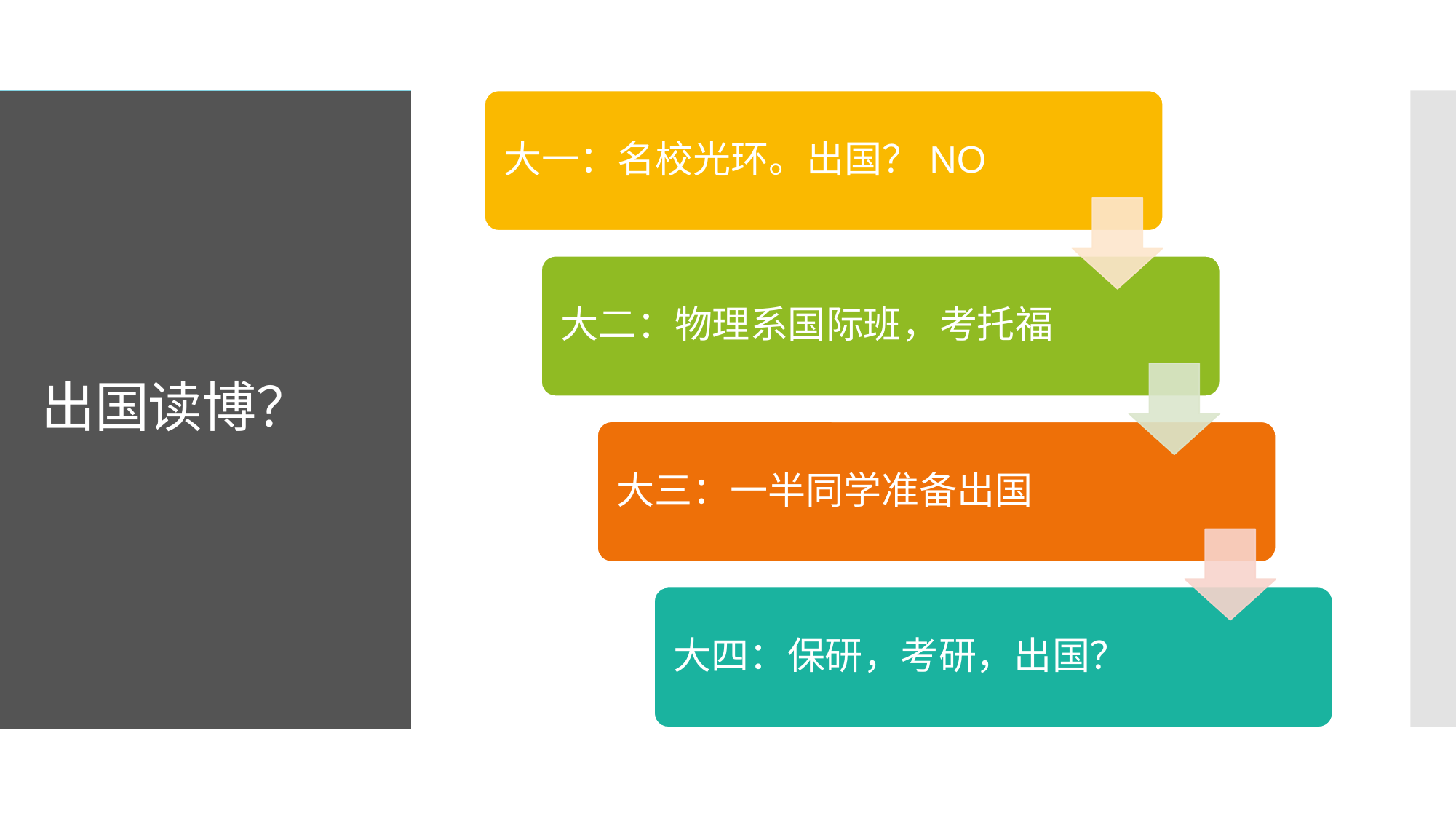

大一：名校光环。出国？NO
大二：物理系国际班，考托福
大三：一半同学准备出国
大四：保研，考研，出国？

# 出国读博？